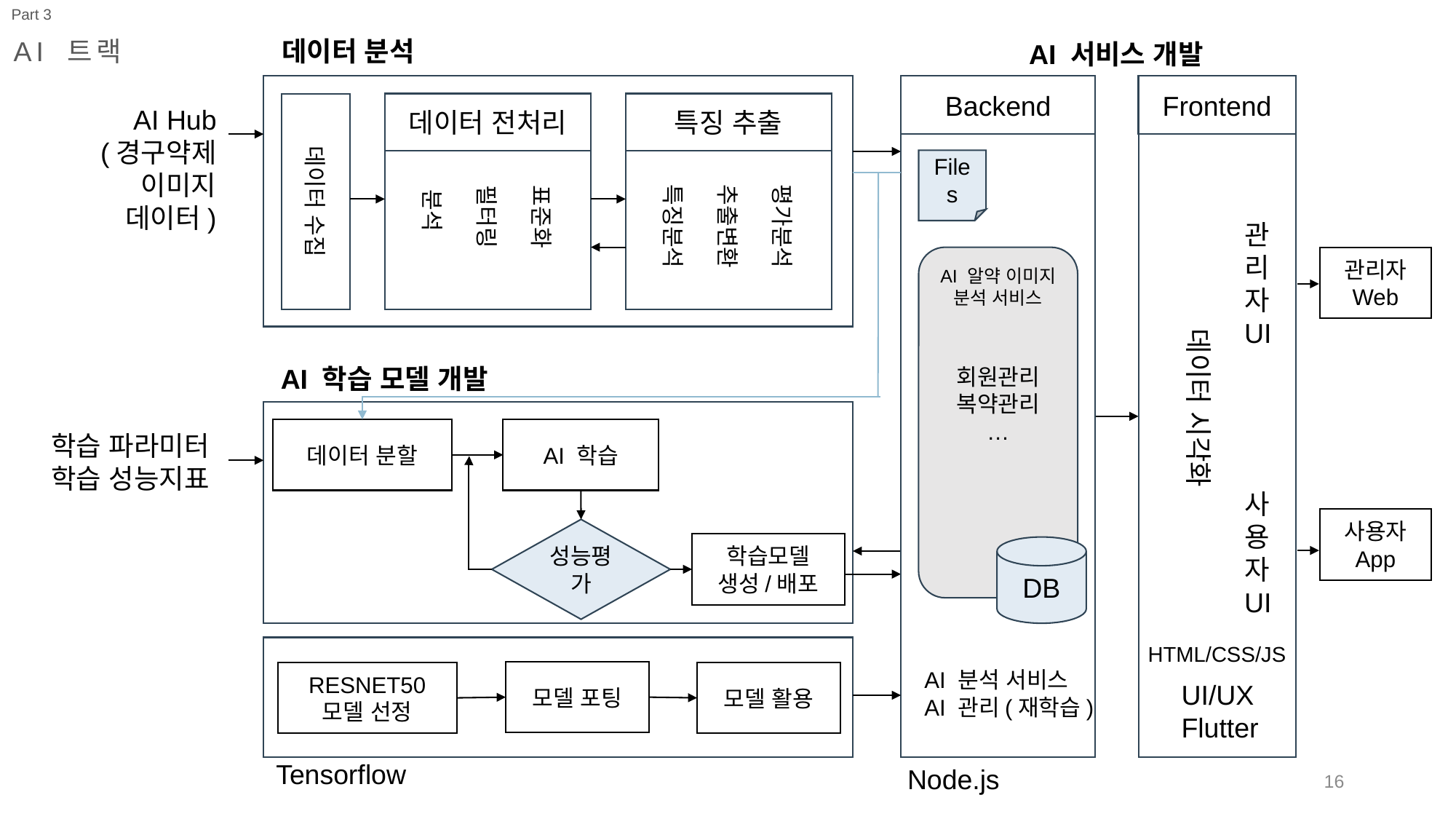

Part 3
AI 트랙
데이터 분석
AI 서비스 개발

Backend

Frontend

데이터 전처리
    표준화

    필터링

  분석
특징 추출
       평가분석

       추출변환

       특징분석
데이터 수집
AI Hub
(경구약제
이미지
 데이터)
Files
관리자 UI
관리자
Web
AI 알약 이미지 분석 서비스

회원관리
복약관리
…

데이터 시각화
AI 학습 모델 개발

데이터 분할
AI 학습
학습 파라미터
학습 성능지표
사용자 UI
사용자
App
성능평가
학습모델
생성/배포
DB
HTML/CSS/JS

AI 분석 서비스
AI 관리(재학습)
모델 포팅
RESNET50
모델 선정
모델 활용
UI/UX
Flutter
Tensorflow
Node.js
16